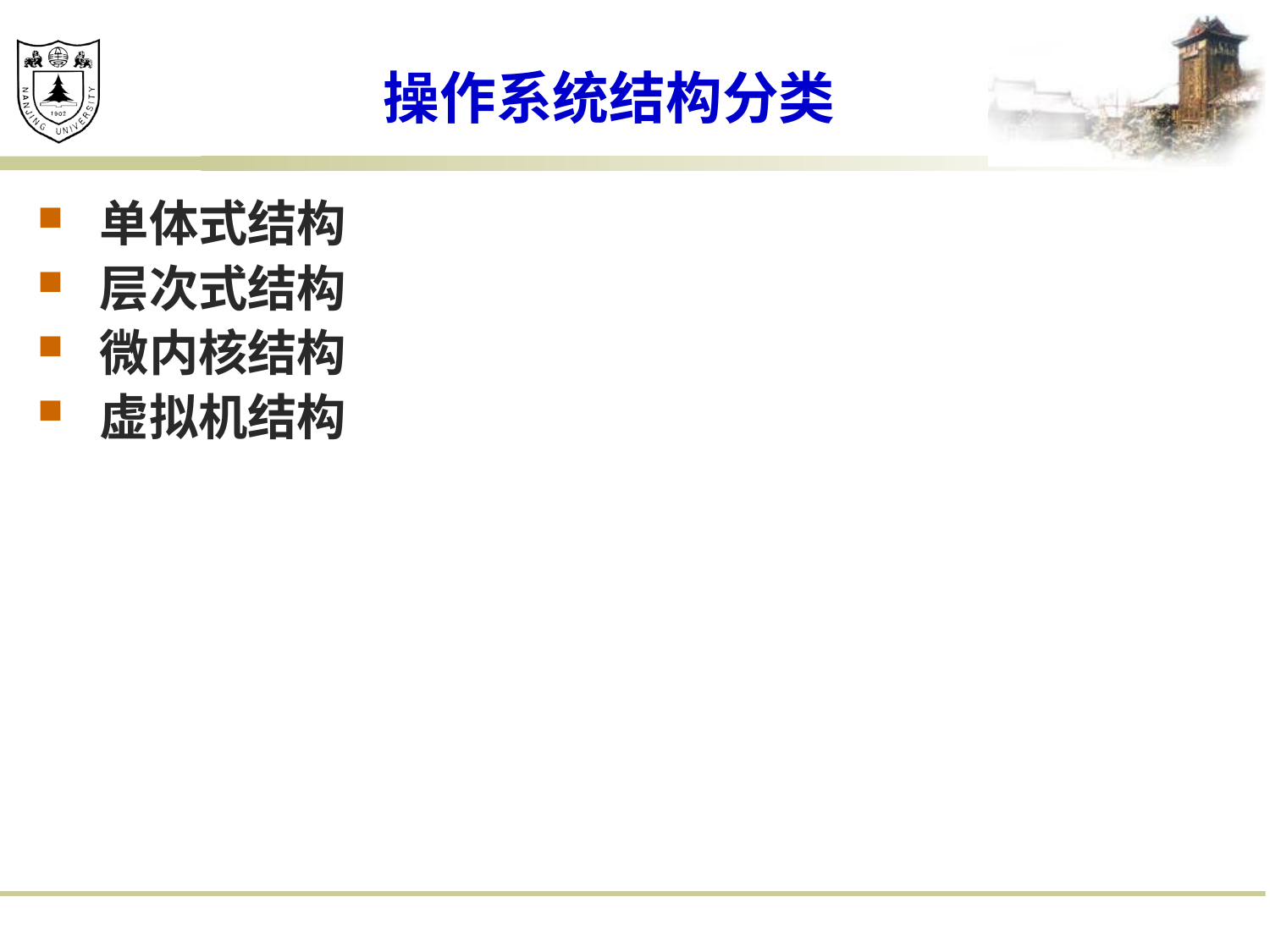

# 操作系统结构分类
单体式结构
层次式结构
微内核结构
虚拟机结构

124